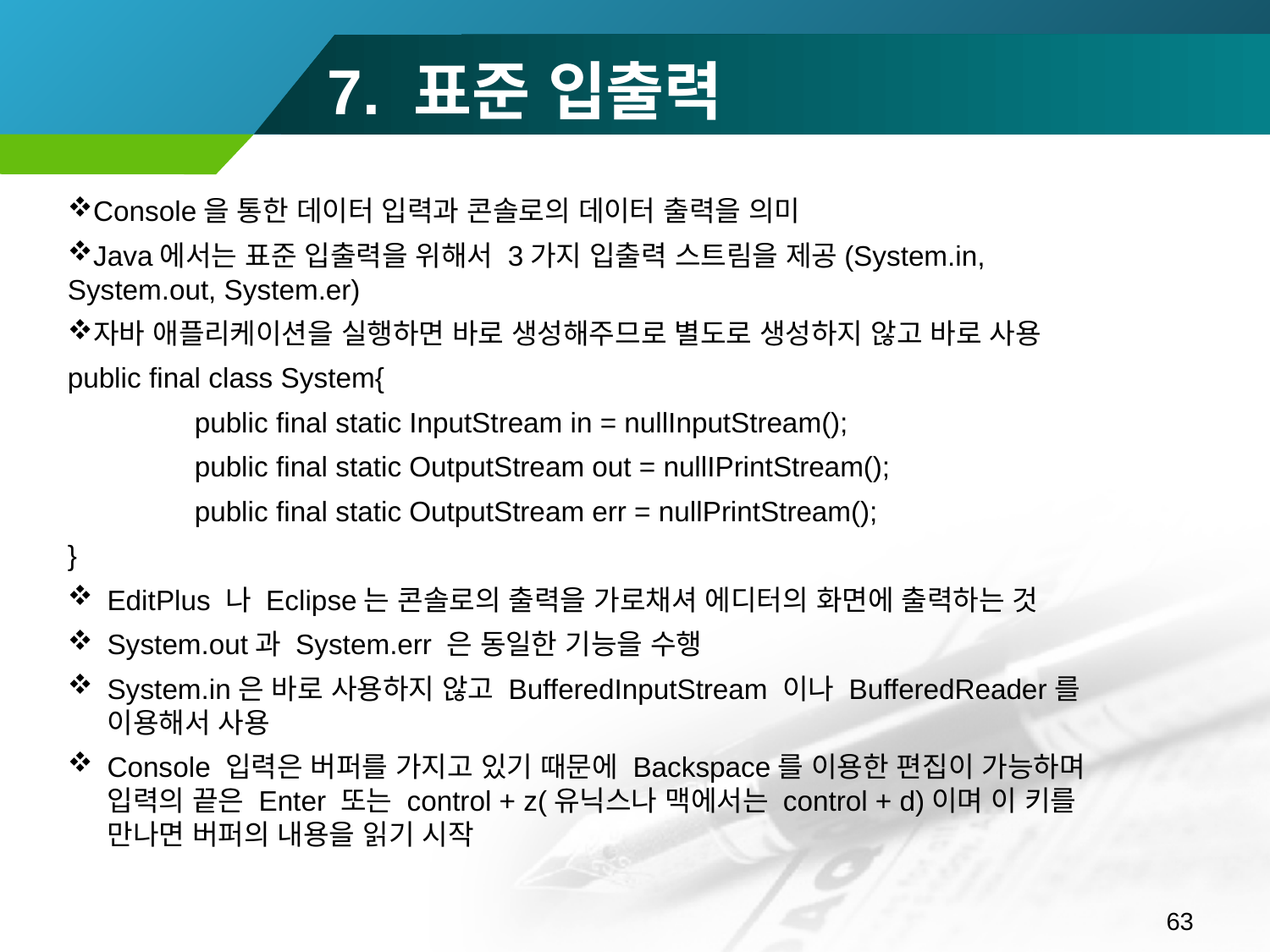

7. 표준 입출력
Console을 통한 데이터 입력과 콘솔로의 데이터 출력을 의미
Java에서는 표준 입출력을 위해서 3가지 입출력 스트림을 제공(System.in, System.out, System.er)
자바 애플리케이션을 실행하면 바로 생성해주므로 별도로 생성하지 않고 바로 사용
public final class System{
	public final static InputStream in = nullInputStream();
	public final static OutputStream out = nullIPrintStream();
	public final static OutputStream err = nullPrintStream();
}
EditPlus 나 Eclipse는 콘솔로의 출력을 가로채셔 에디터의 화면에 출력하는 것
System.out과 System.err 은 동일한 기능을 수행
System.in은 바로 사용하지 않고 BufferedInputStream 이나 BufferedReader를 이용해서 사용
Console 입력은 버퍼를 가지고 있기 때문에 Backspace를 이용한 편집이 가능하며 입력의 끝은 Enter 또는 control + z(유닉스나 맥에서는 control + d)이며 이 키를 만나면 버퍼의 내용을 읽기 시작
63